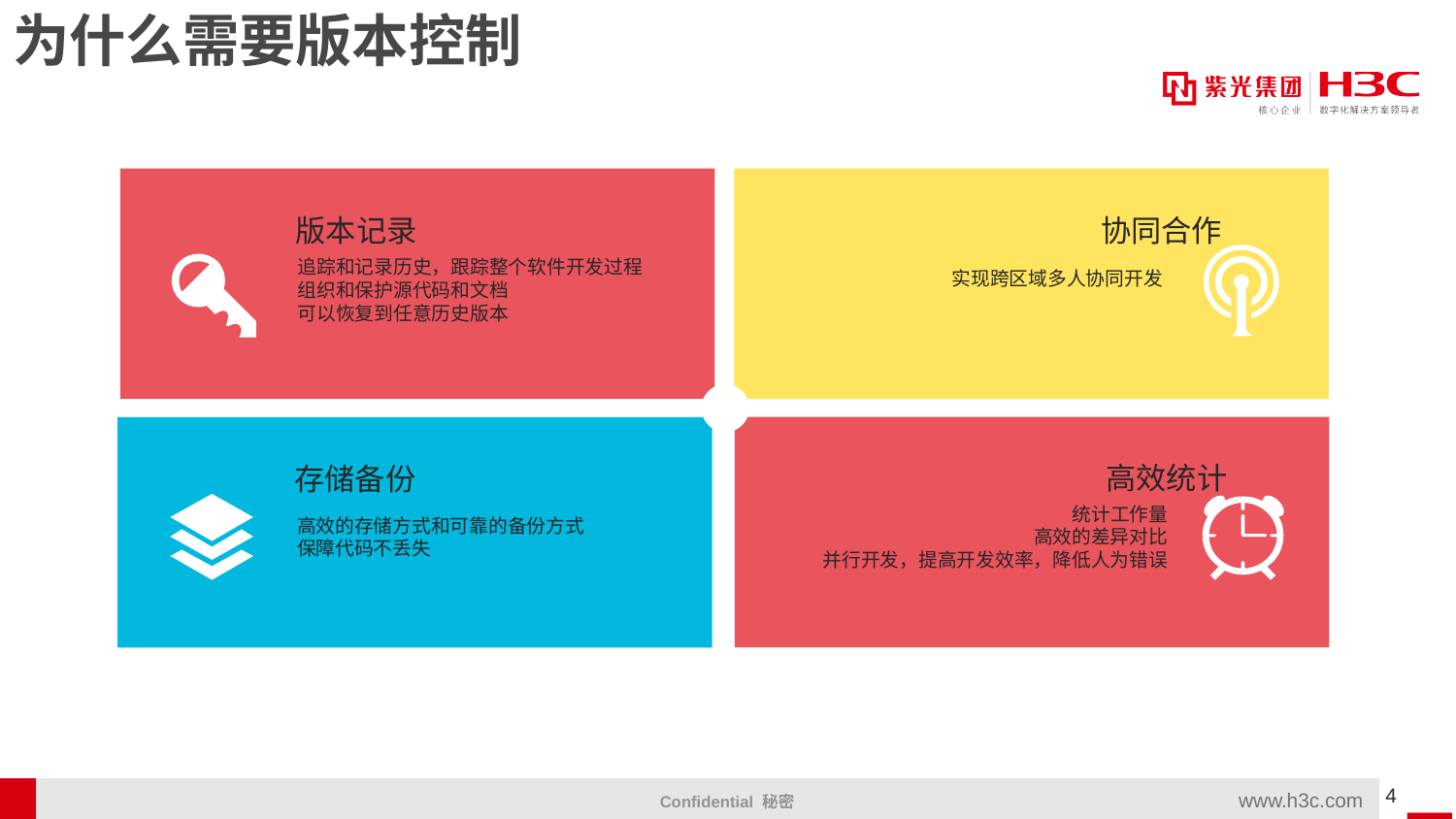

# 为什么需要版本控制

版本记录
协同合作

追踪和记录历史，跟踪整个软件开发过程
组织和保护源代码和文档
可以恢复到任意历史版本
实现跨区域多人协同开发

高效统计
存储备份

统计工作量
高效的差异对比
并行开发，提高开发效率，降低人为错误

高效的存储方式和可靠的备份方式
保障代码不丢失